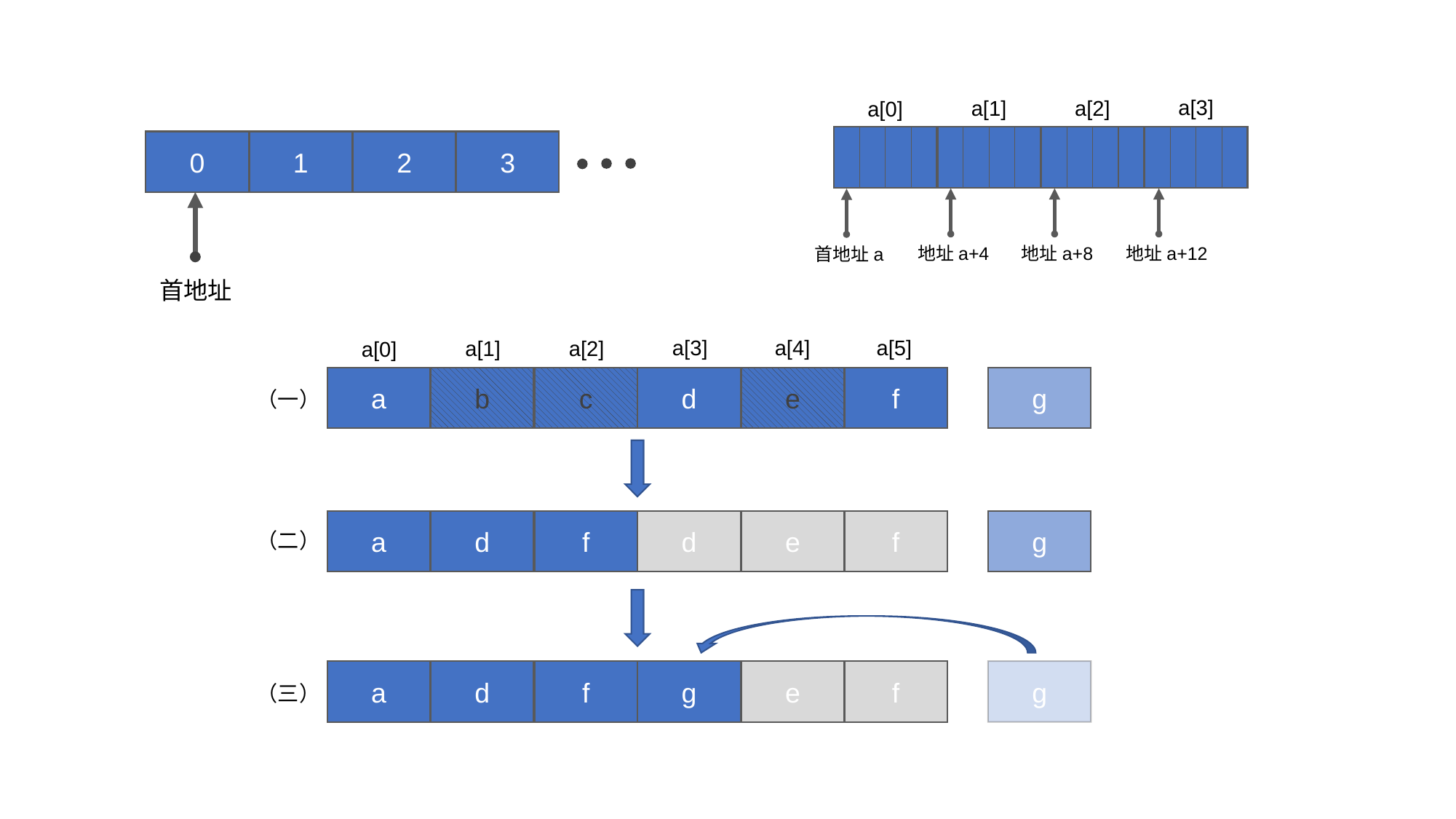

a[3]
a[2]
a[1]
a[0]

地址a+4

地址a+8

地址a+12

首地址a
0
1
2
3

首地址
a[5]
a[4]
a[3]
a[2]
a[1]
a[0]
a
b
c
d
e
f
g
（一）

a
d
f
d
e
f
g
（二）

a
d
f
g
e
f
g
（三）